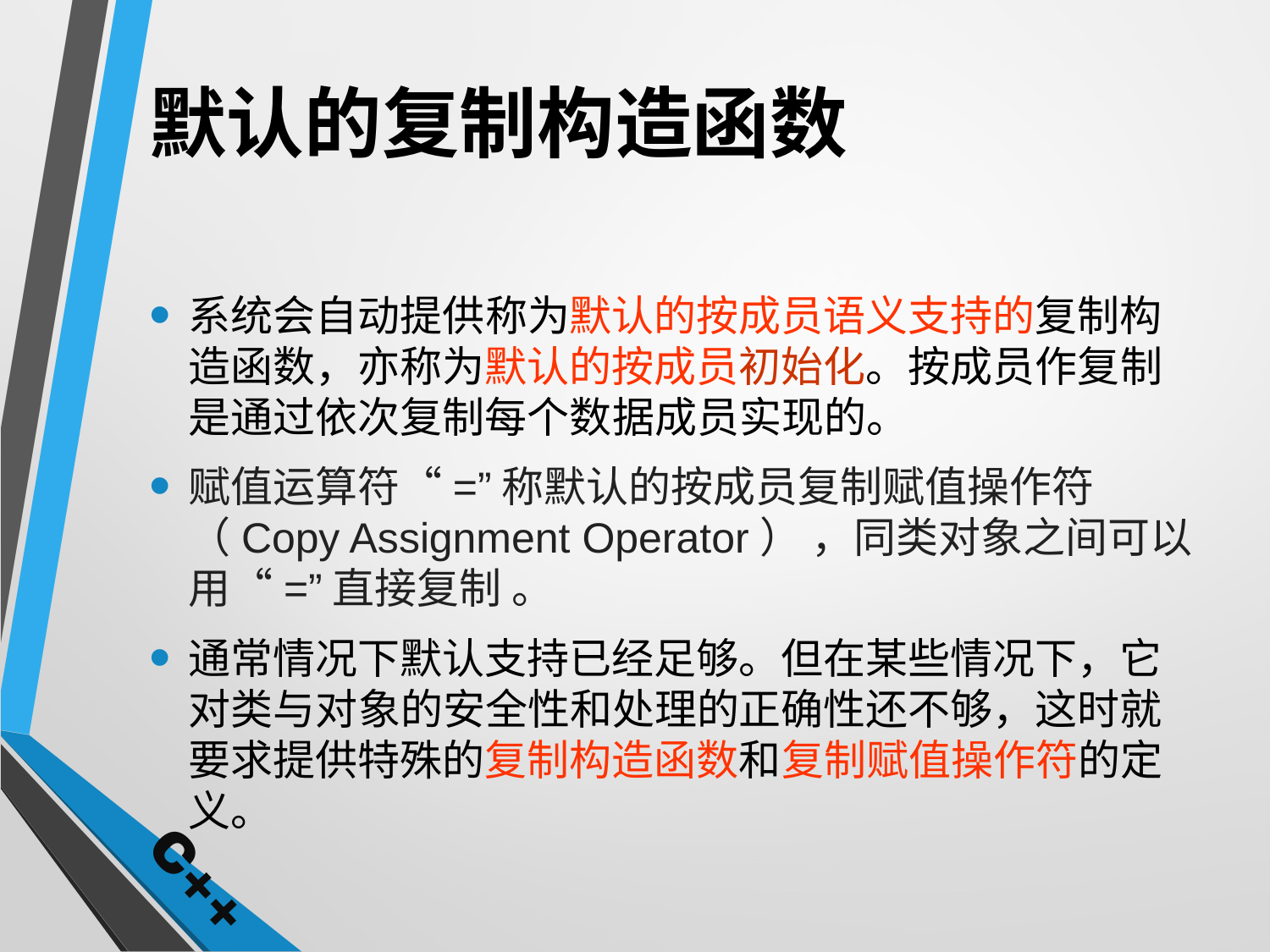

# 默认的复制构造函数
系统会自动提供称为默认的按成员语义支持的复制构造函数，亦称为默认的按成员初始化。按成员作复制是通过依次复制每个数据成员实现的。
赋值运算符“=”称默认的按成员复制赋值操作符（Copy Assignment Operator） ，同类对象之间可以用“=”直接复制 。
通常情况下默认支持已经足够。但在某些情况下，它对类与对象的安全性和处理的正确性还不够，这时就要求提供特殊的复制构造函数和复制赋值操作符的定义。